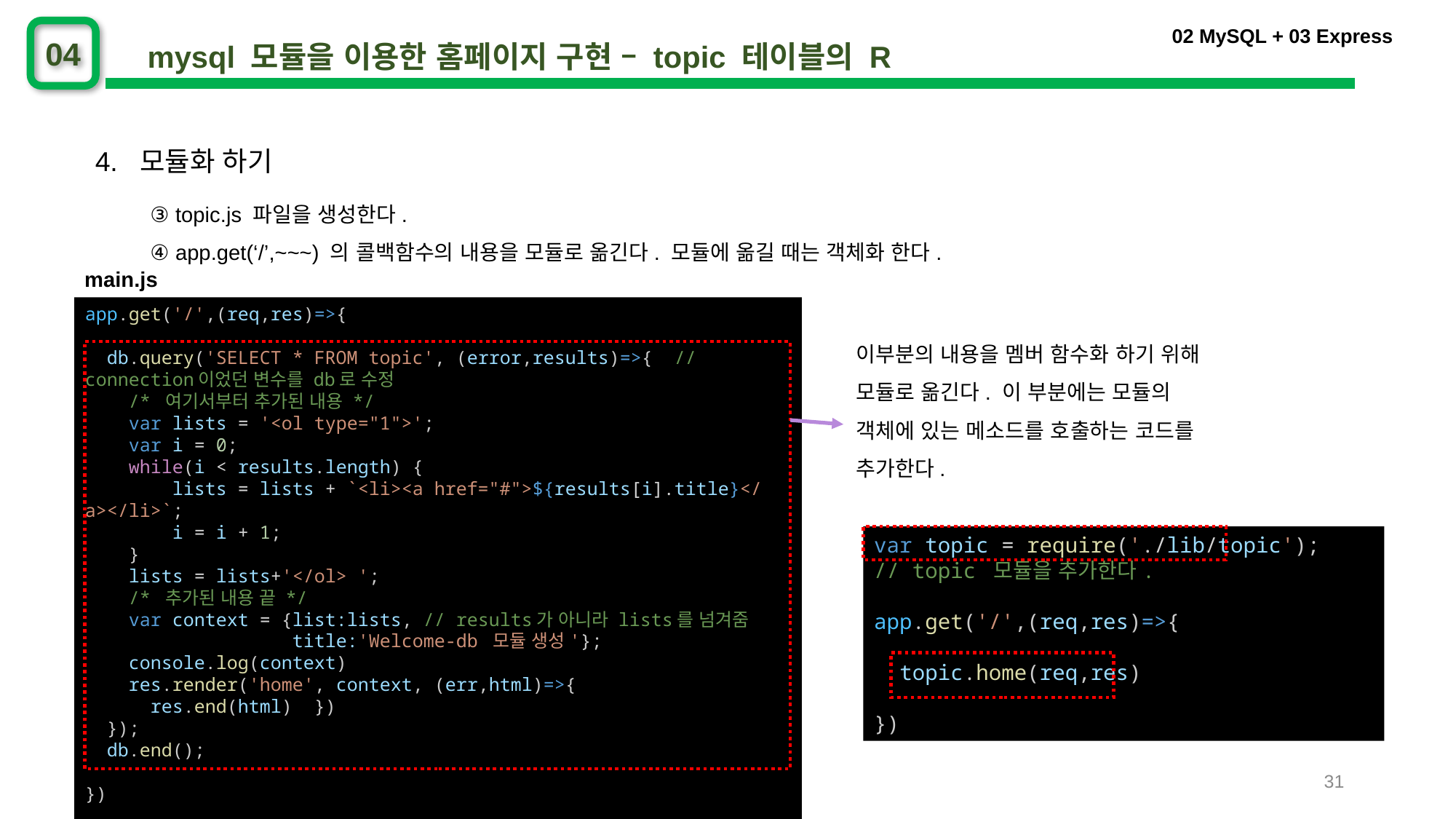

02 MySQL + 03 Express
04
mysql 모듈을 이용한 홈페이지 구현 – topic 테이블의 R

4.  모듈화 하기
③ topic.js 파일을 생성한다.
④ app.get(‘/’,~~~) 의 콜백함수의 내용을 모듈로 옮긴다. 모듈에 옮길 때는 객체화 한다.
main.js
app.get('/',(req,res)=>{
  db.query('SELECT * FROM topic', (error,results)=>{  //connection이었던 변수를 db로 수정
    /* 여기서부터 추가된 내용 */
    var lists = '<ol type="1">';
    var i = 0;
    while(i < results.length) {
        lists = lists + `<li><a href="#">${results[i].title}</a></li>`;
        i = i + 1;
    }
    lists = lists+'</ol> ';
    /* 추가된 내용 끝 */
    var context = {list:lists, // results가 아니라 lists를 넘겨줌
                   title:'Welcome-db 모듈 생성'};
    console.log(context)
    res.render('home', context, (err,html)=>{
      res.end(html)  })
  });
  db.end();

})
이부분의 내용을 멤버 함수화 하기 위해 모듈로 옮긴다. 이 부분에는 모듈의 객체에 있는 메소드를 호출하는 코드를 추가한다.

③

var topic = require('./lib/topic');
// topic 모듈을 추가한다.
app.get('/',(req,res)=>{
  topic.home(req,res)

})
⑥

31